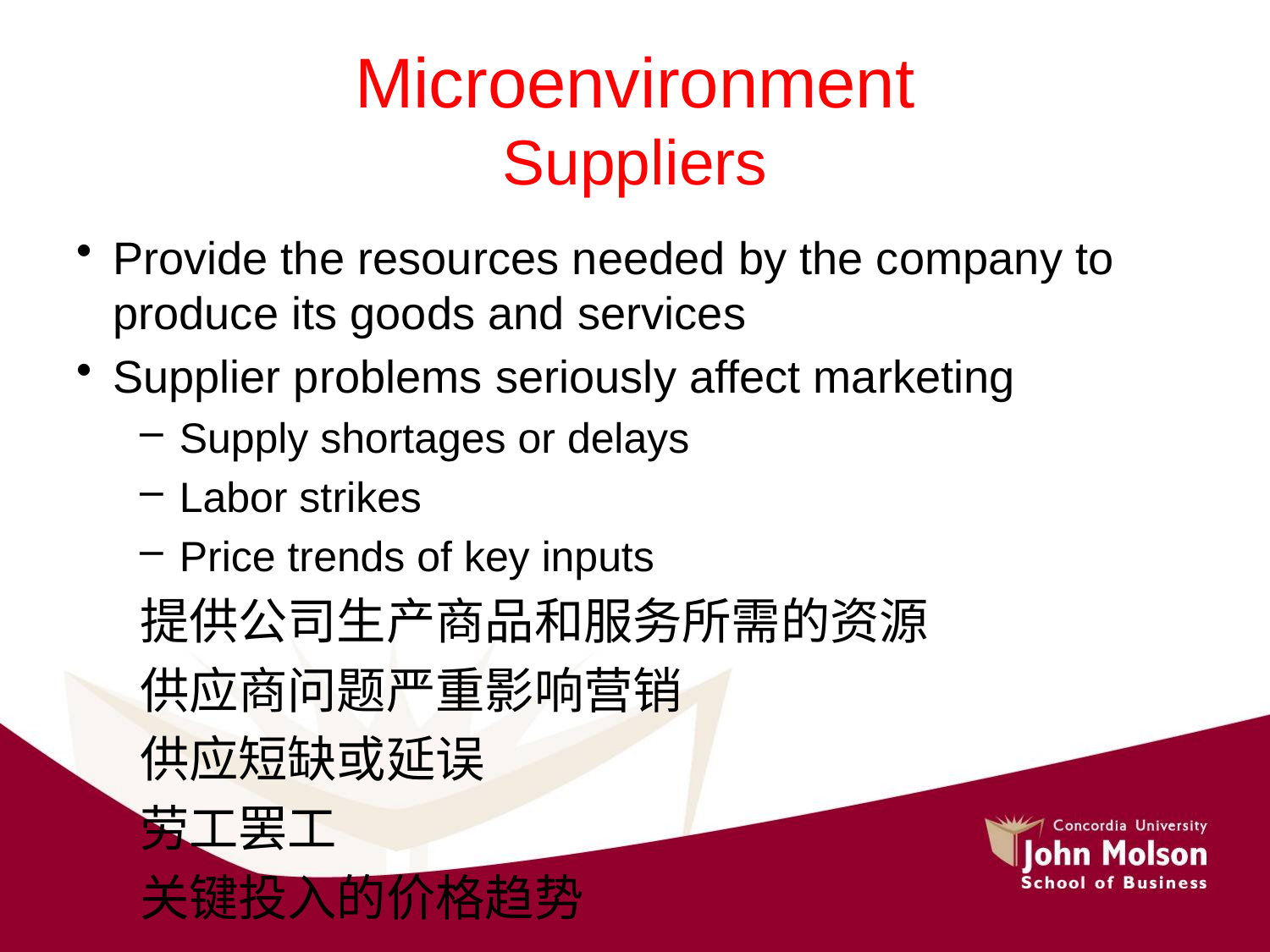

# Microenvironment Suppliers
Provide the resources needed by the company to produce its goods and services
Supplier problems seriously affect marketing
Supply shortages or delays
Labor strikes
Price trends of key inputs
提供公司生产商品和服务所需的资源
供应商问题严重影响营销
供应短缺或延误
劳工罢工
关键投入的价格趋势